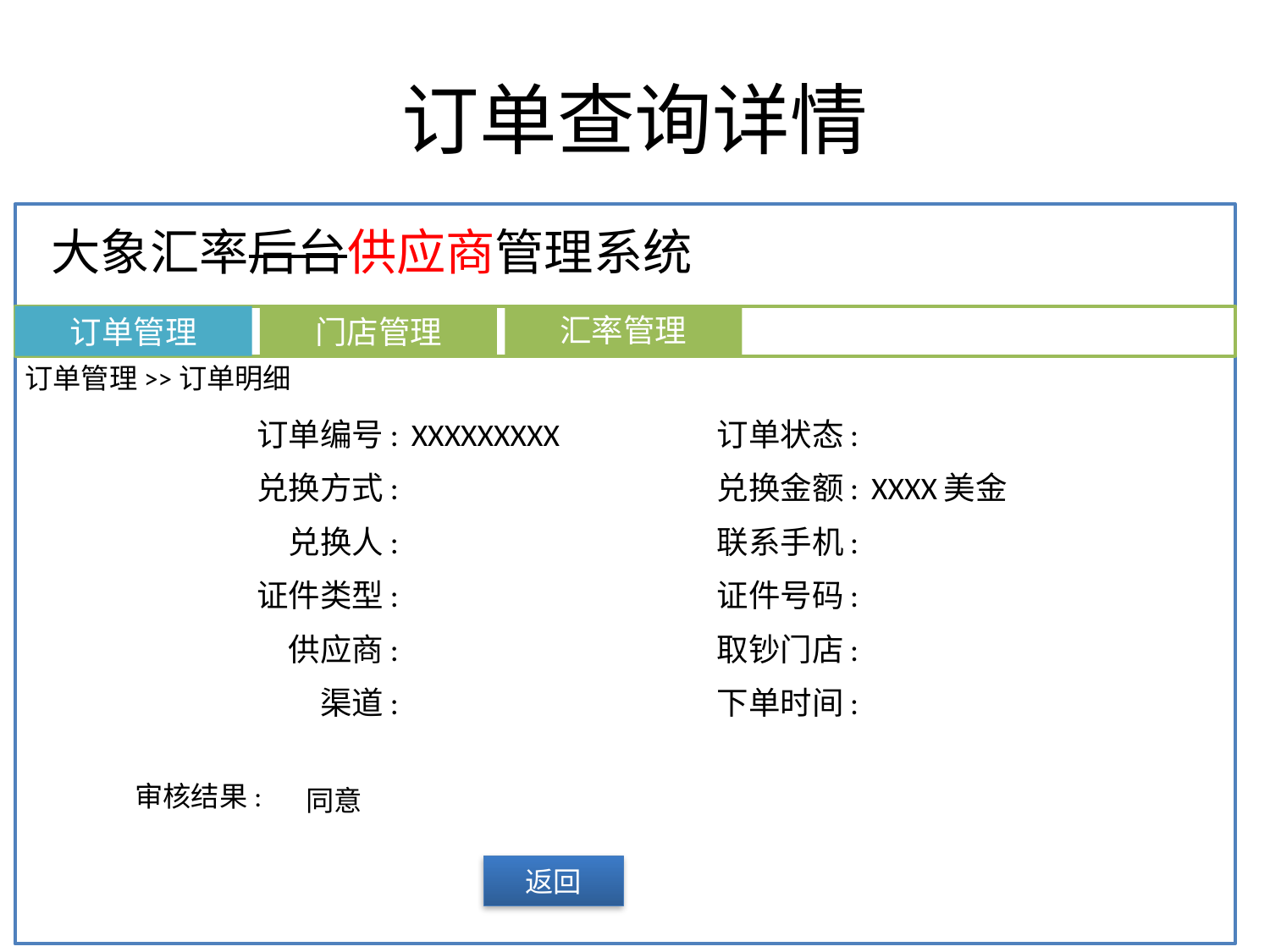

# 订单查询详情

大象汇率后台供应商管理系统
汇率管理

订单管理

门店管理

订单管理>>订单明细
| 订单编号: | XXXXXXXXX | 订单状态: |  |
| --- | --- | --- | --- |
| 兑换方式: |  | 兑换金额: | XXXX美金 |
| 兑换人: |  | 联系手机: |  |
| 证件类型: |  | 证件号码: |  |
| 供应商: |  | 取钞门店: |  |
| 渠道: |  | 下单时间: |  |
审核结果:
同意
返回